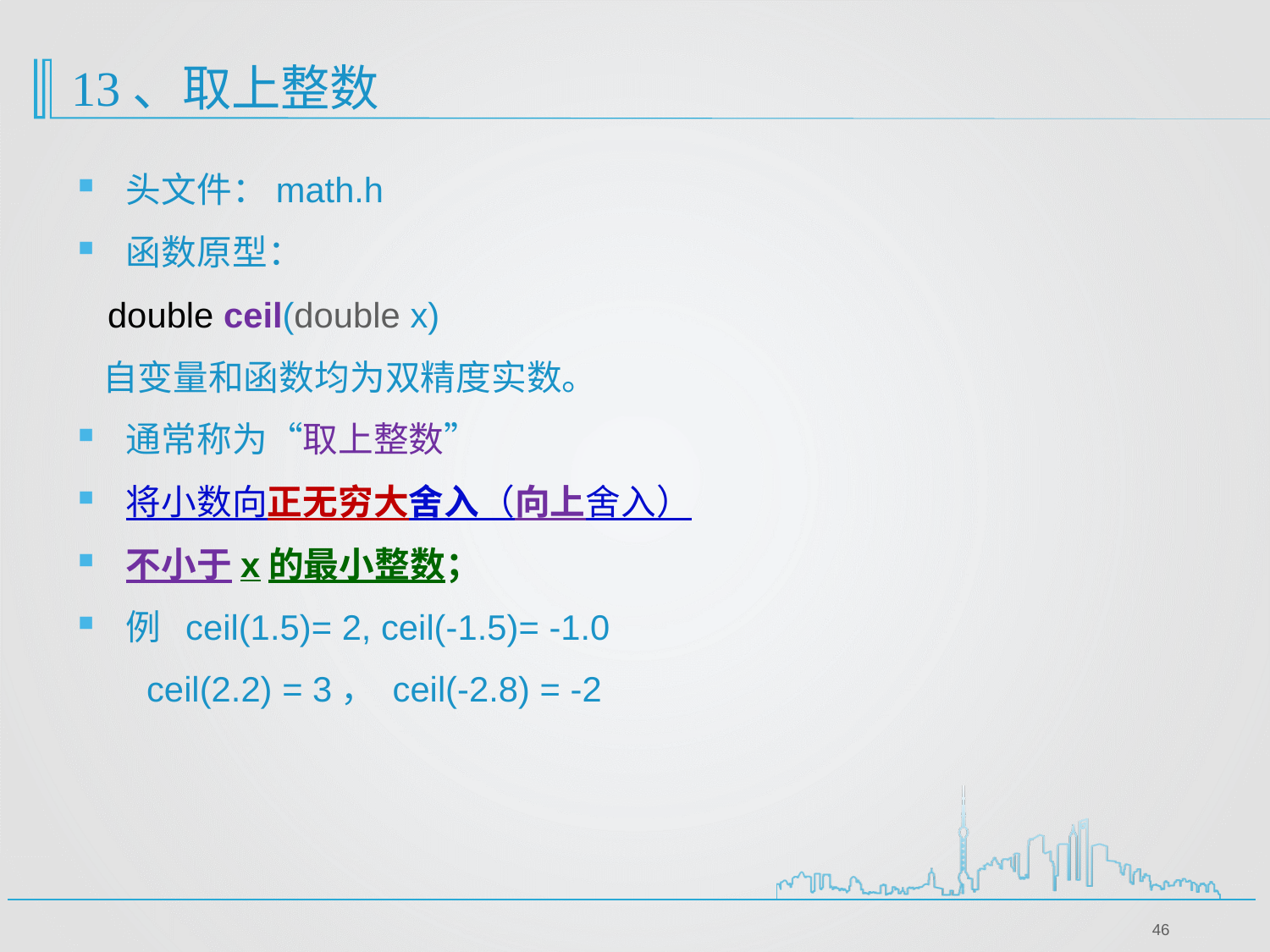

13、取上整数
头文件：math.h
函数原型：
   double ceil(double x)
  自变量和函数均为双精度实数。
通常称为“取上整数”
将小数向正无穷大舍入（向上舍入）
不小于x的最小整数；
例  ceil(1.5)= 2, ceil(-1.5)= -1.0
       ceil(2.2) = 3， ceil(-2.8) = -2

46